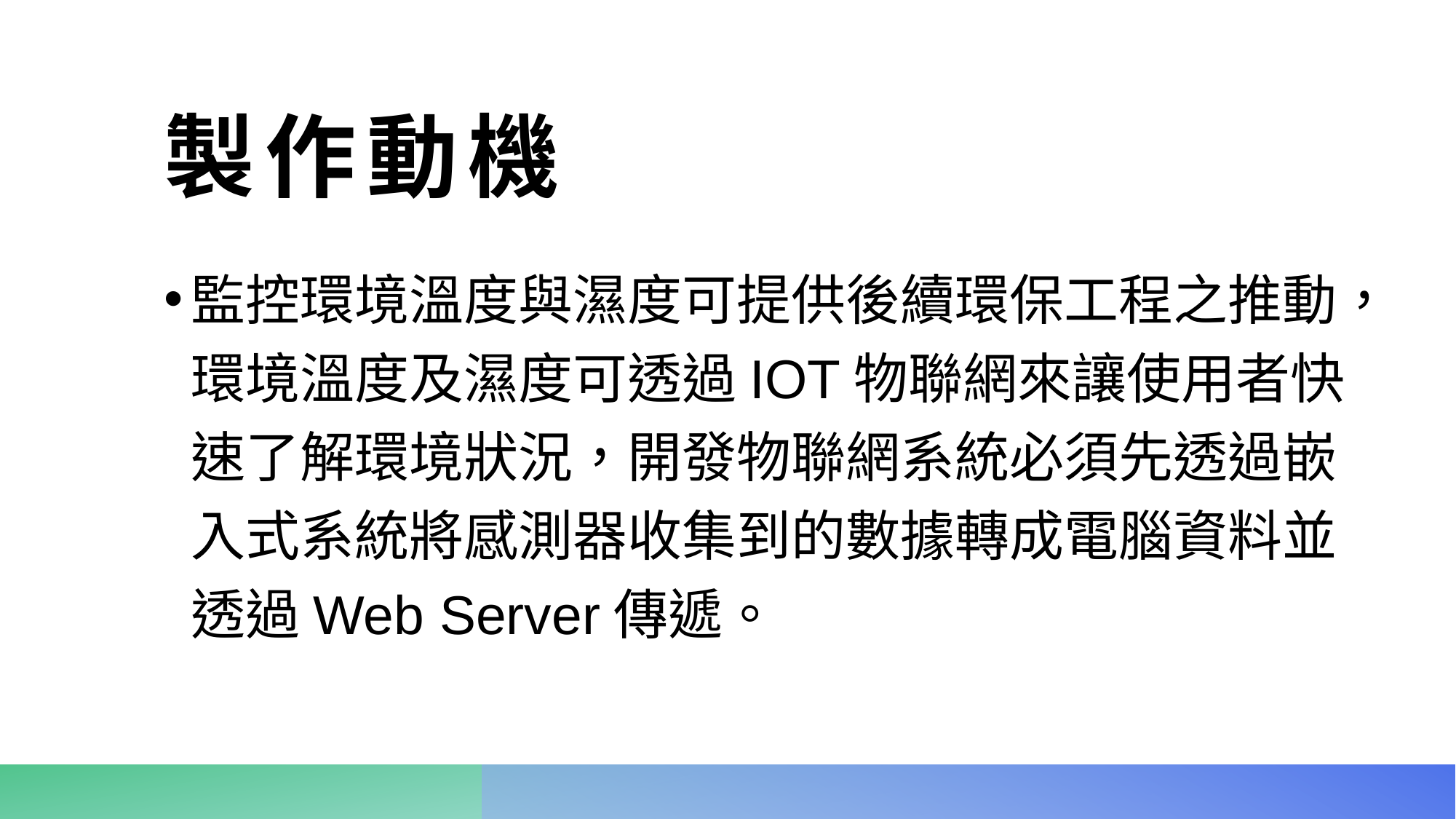

# 製作動機
監控環境溫度與濕度可提供後續環保工程之推動，環境溫度及濕度可透過IOT物聯網來讓使用者快速了解環境狀況，開發物聯網系統必須先透過嵌入式系統將感測器收集到的數據轉成電腦資料並透過Web Server傳遞。